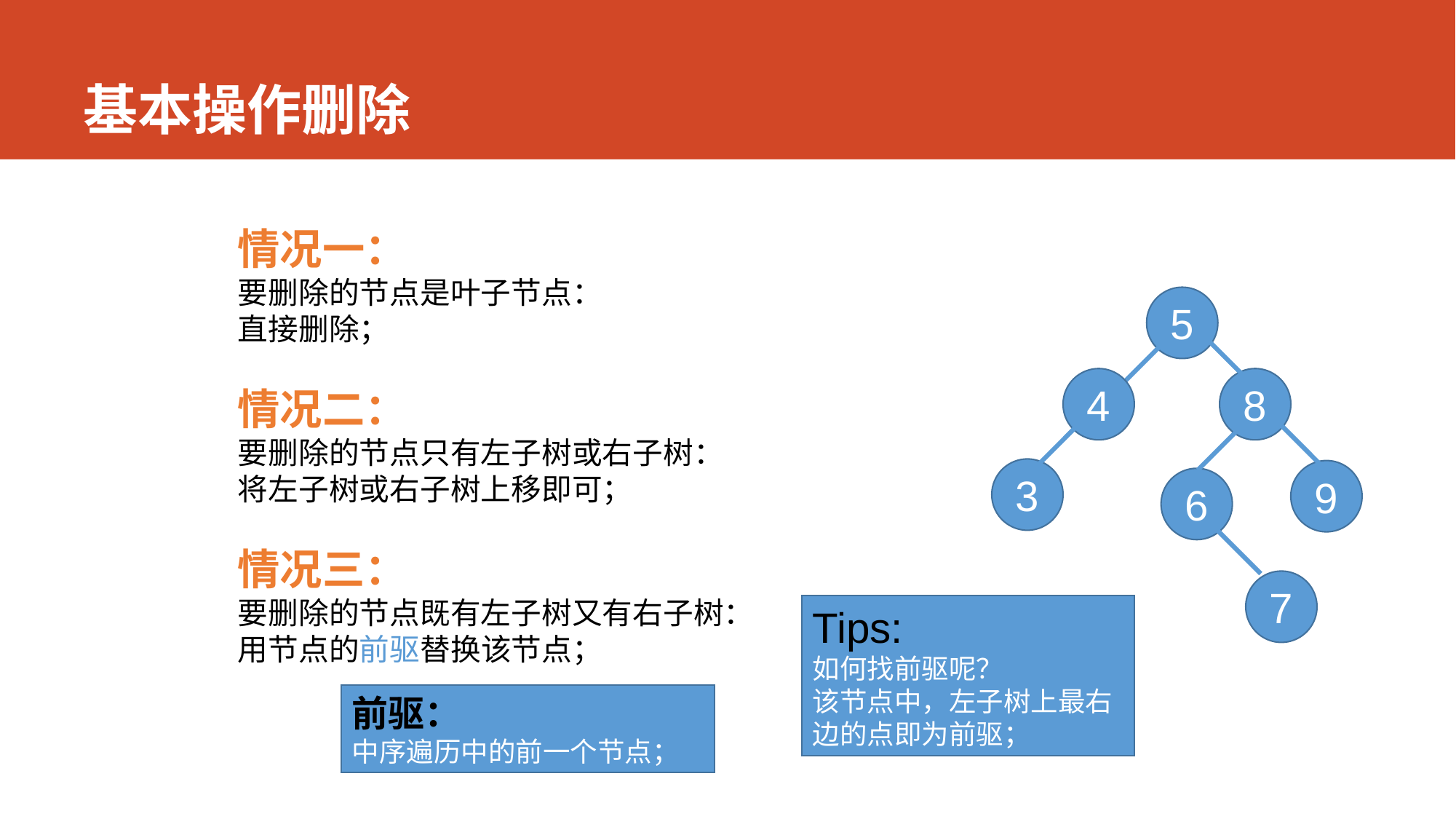

# 基本操作删除
情况一：
要删除的节点是叶子节点：
直接删除；

情况二：
要删除的节点只有左子树或右子树：
将左子树或右子树上移即可；

情况三：
要删除的节点既有左子树又有右子树：
用节点的前驱替换该节点；
5
4
8
3
9
6
7
Tips:
如何找前驱呢？
该节点中，左子树上最右边的点即为前驱；
前驱：
中序遍历中的前一个节点；